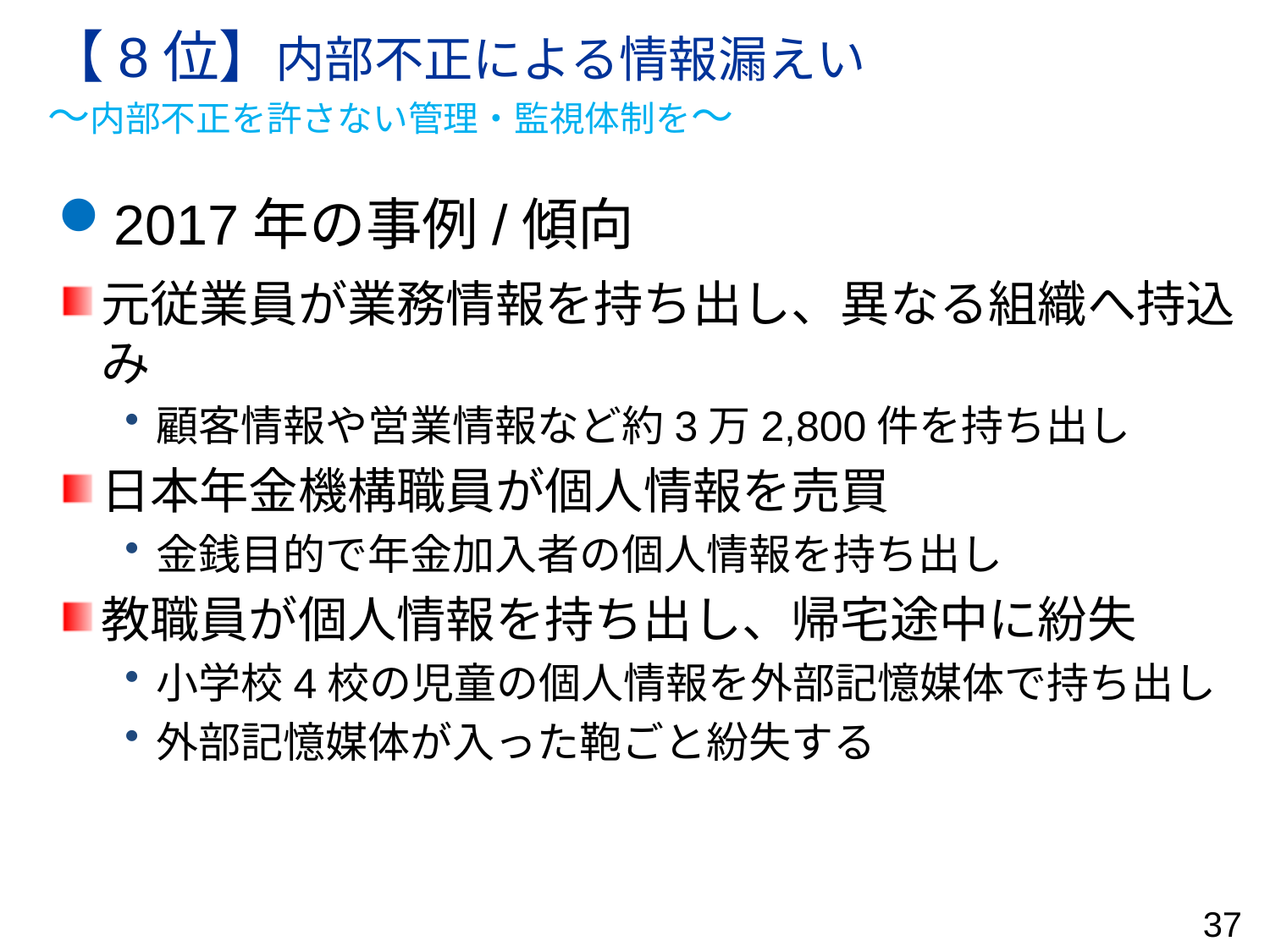

# 【8位】内部不正による情報漏えい ～内部不正を許さない管理・監視体制を～
2017年の事例/傾向
元従業員が業務情報を持ち出し、異なる組織へ持込み
顧客情報や営業情報など約3万2,800件を持ち出し
日本年金機構職員が個人情報を売買
金銭目的で年金加入者の個人情報を持ち出し
教職員が個人情報を持ち出し、帰宅途中に紛失
小学校4校の児童の個人情報を外部記憶媒体で持ち出し
外部記憶媒体が入った鞄ごと紛失する
37